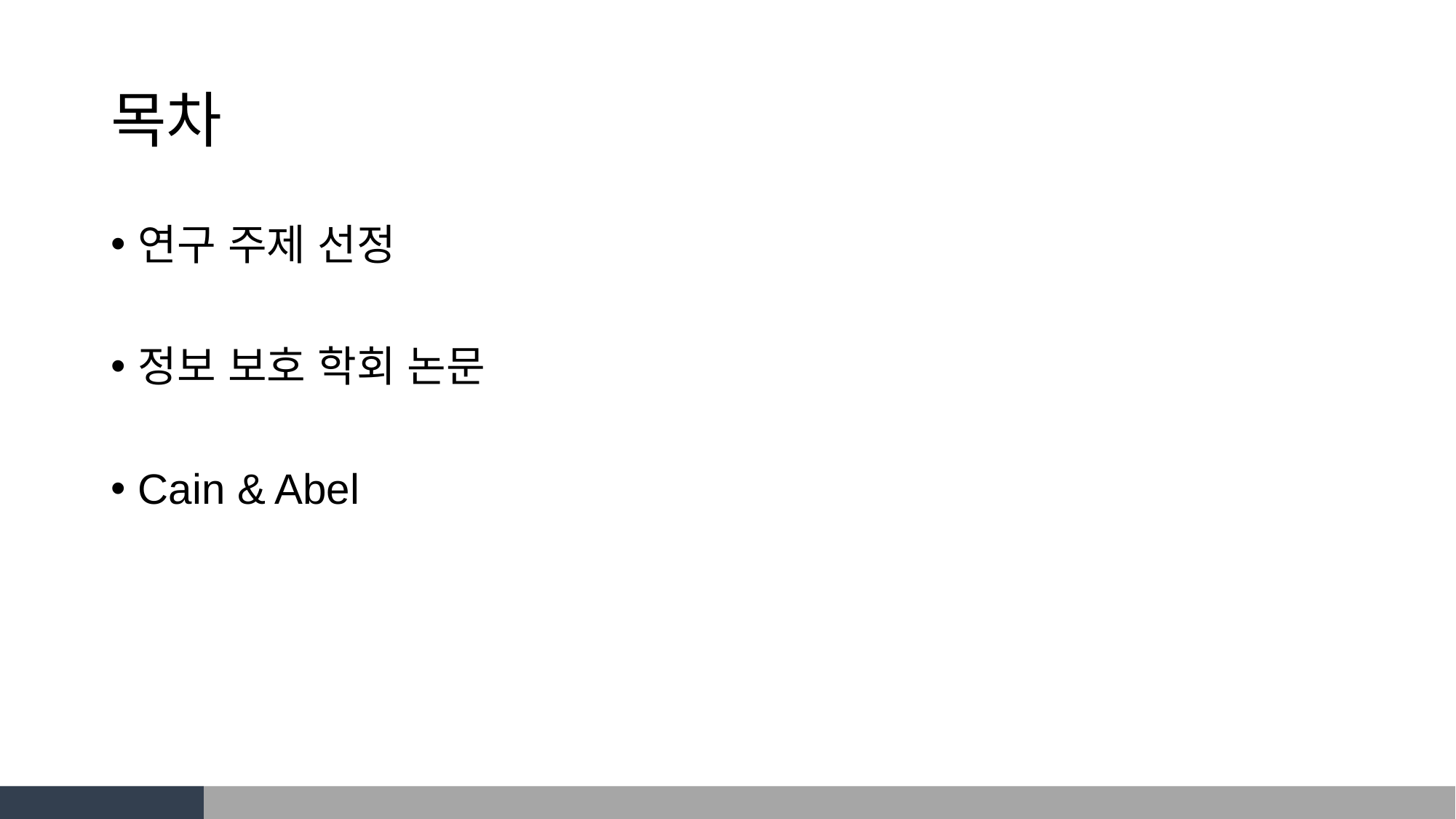

# 목차
연구 주제 선정

정보 보호 학회 논문

Cain & Abel